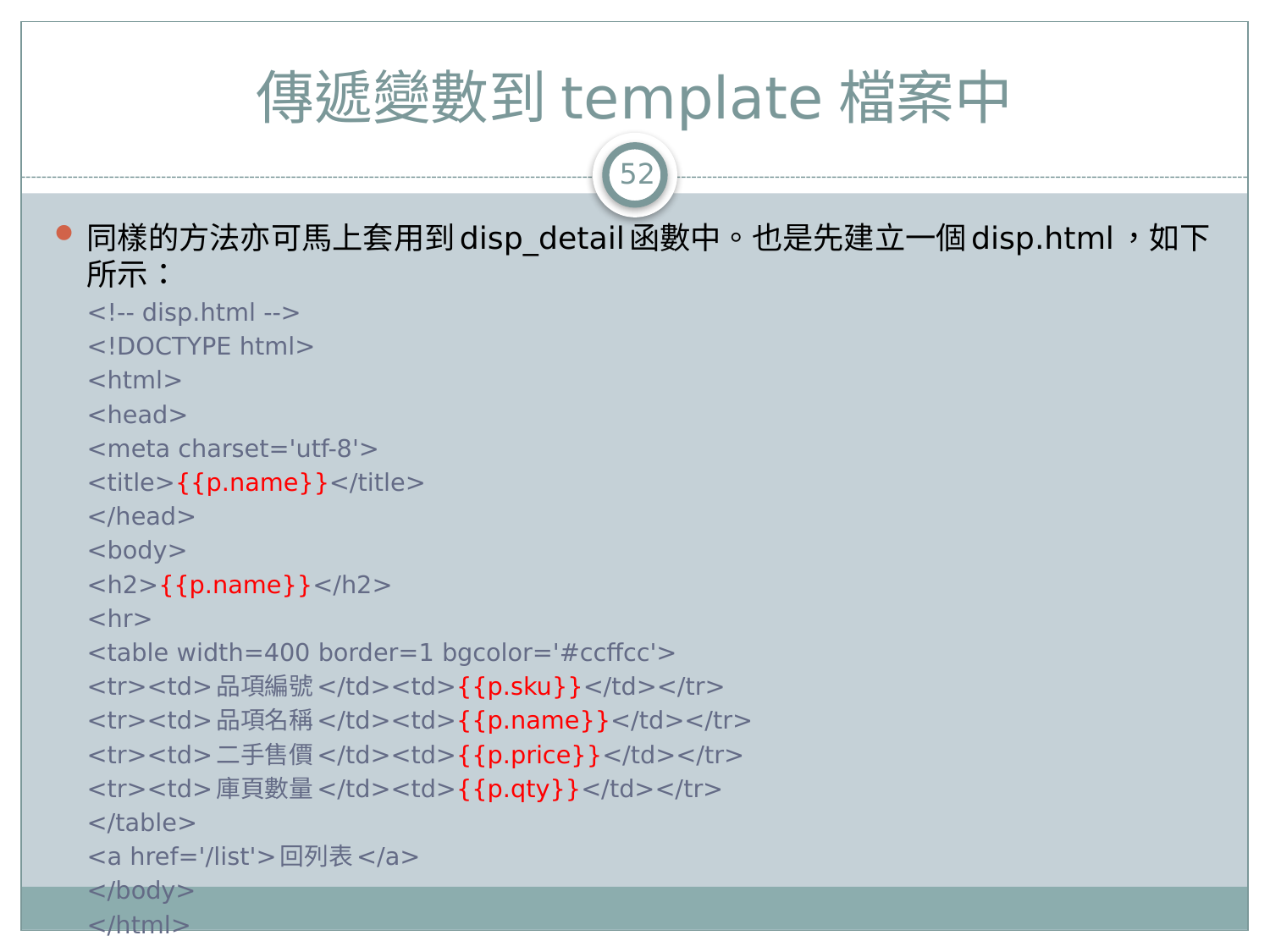

# 傳遞變數到template檔案中
52
同樣的方法亦可馬上套用到disp_detail函數中。也是先建立一個disp.html，如下所示：
<!-- disp.html -->
<!DOCTYPE html>
<html>
<head>
<meta charset='utf-8'>
<title>{{p.name}}</title>
</head>
<body>
<h2>{{p.name}}</h2>
<hr>
<table width=400 border=1 bgcolor='#ccffcc'>
<tr><td>品項編號</td><td>{{p.sku}}</td></tr>
<tr><td>品項名稱</td><td>{{p.name}}</td></tr>
<tr><td>二手售價</td><td>{{p.price}}</td></tr>
<tr><td>庫頁數量</td><td>{{p.qty}}</td></tr>
</table>
<a href='/list'>回列表</a>
</body>
</html>